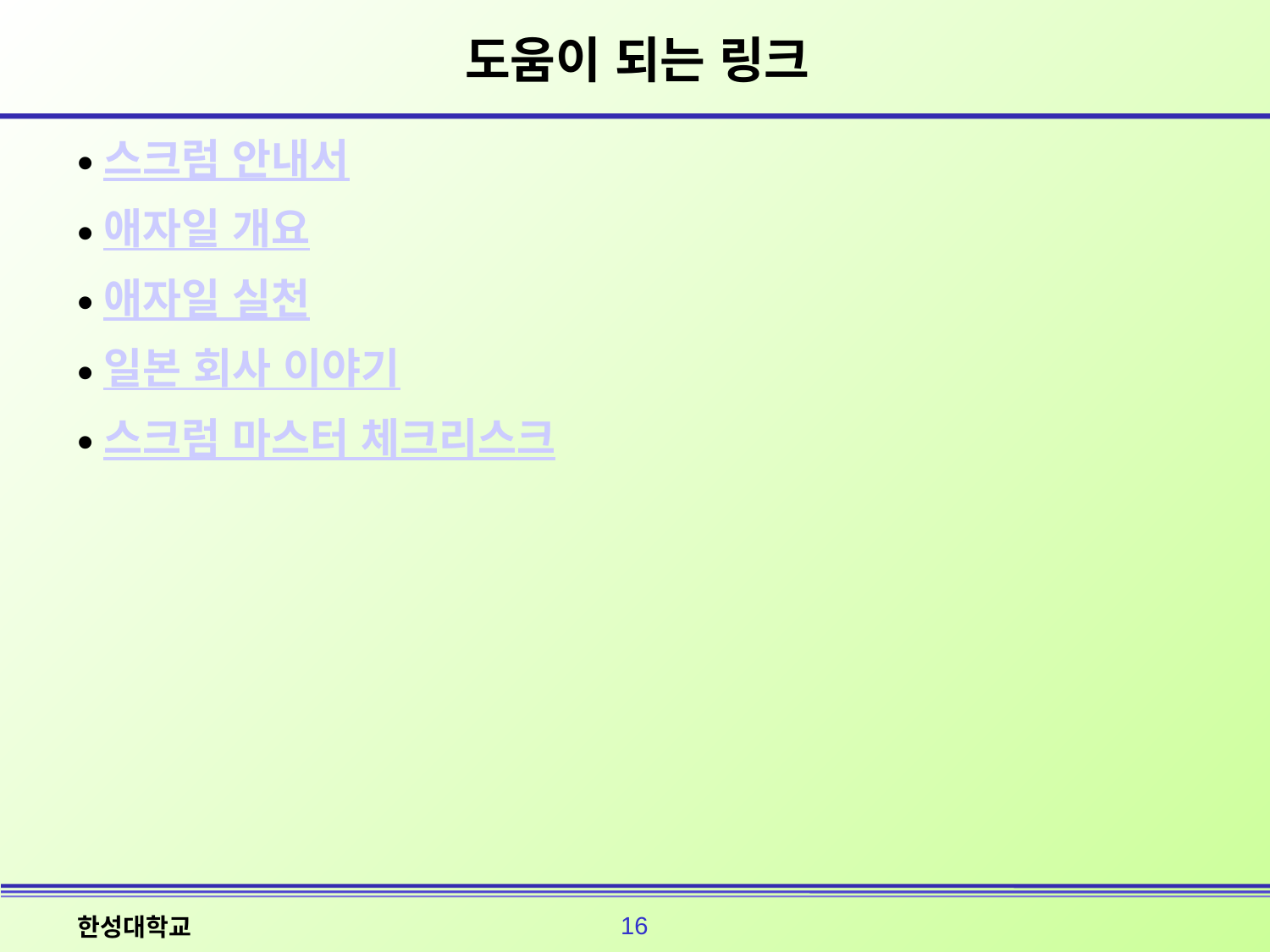

# 도움이 되는 링크
스크럼 안내서
애자일 개요
애자일 실천
일본 회사 이야기
스크럼 마스터 체크리스크